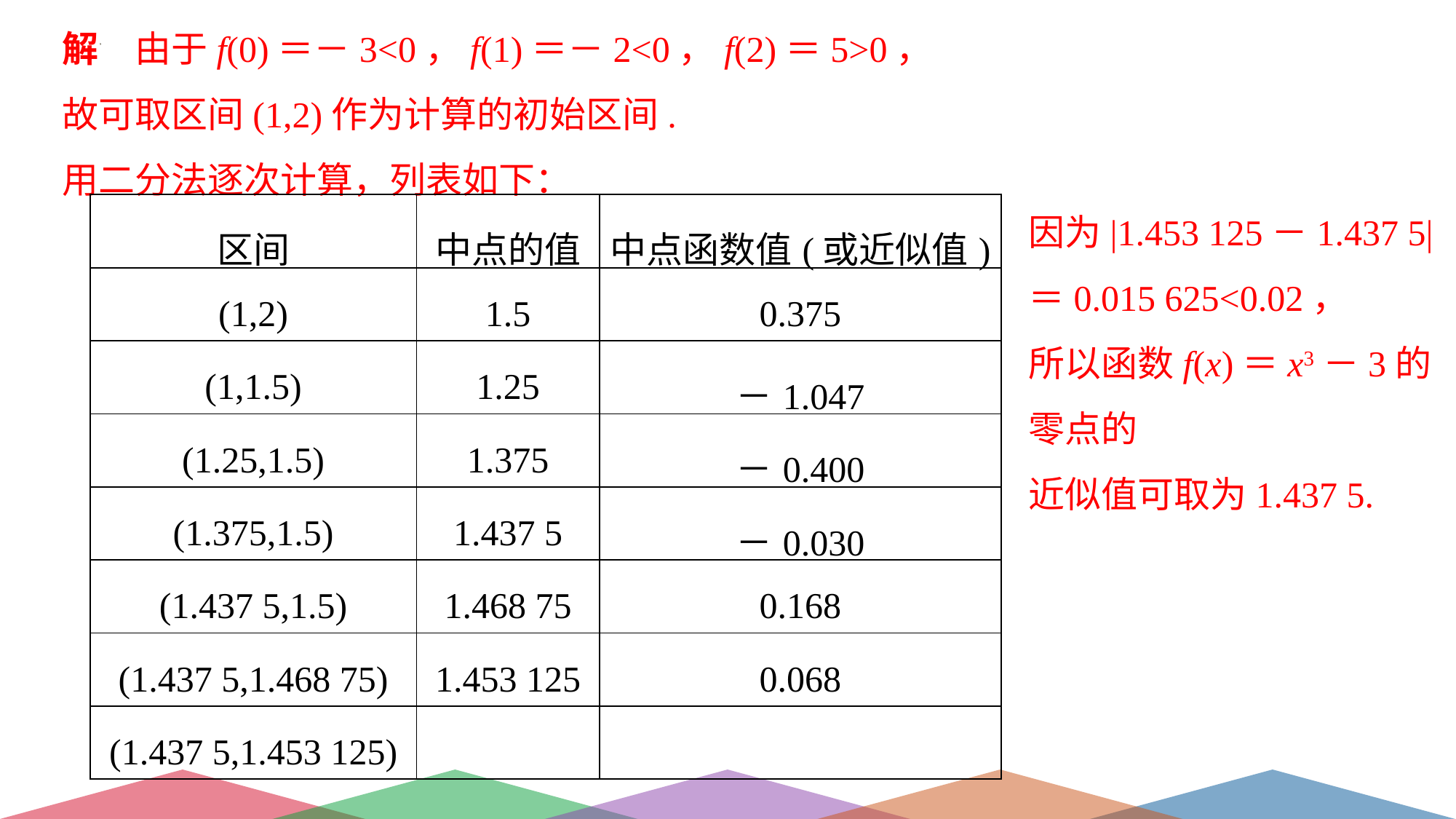

解　由于f(0)＝－3<0，f(1)＝－2<0，f(2)＝5>0，
故可取区间(1,2)作为计算的初始区间.
用二分法逐次计算，列表如下：
因为|1.453 125－1.437 5|
＝0.015 625<0.02，
所以函数f(x)＝x3－3的
零点的
近似值可取为1.437 5.
| 区间 | 中点的值 | 中点函数值(或近似值) |
| --- | --- | --- |
| (1,2) | 1.5 | 0.375 |
| (1,1.5) | 1.25 | －1.047 |
| (1.25,1.5) | 1.375 | －0.400 |
| (1.375,1.5) | 1.437 5 | －0.030 |
| (1.437 5,1.5) | 1.468 75 | 0.168 |
| (1.437 5,1.468 75) | 1.453 125 | 0.068 |
| (1.437 5,1.453 125) |  |  |